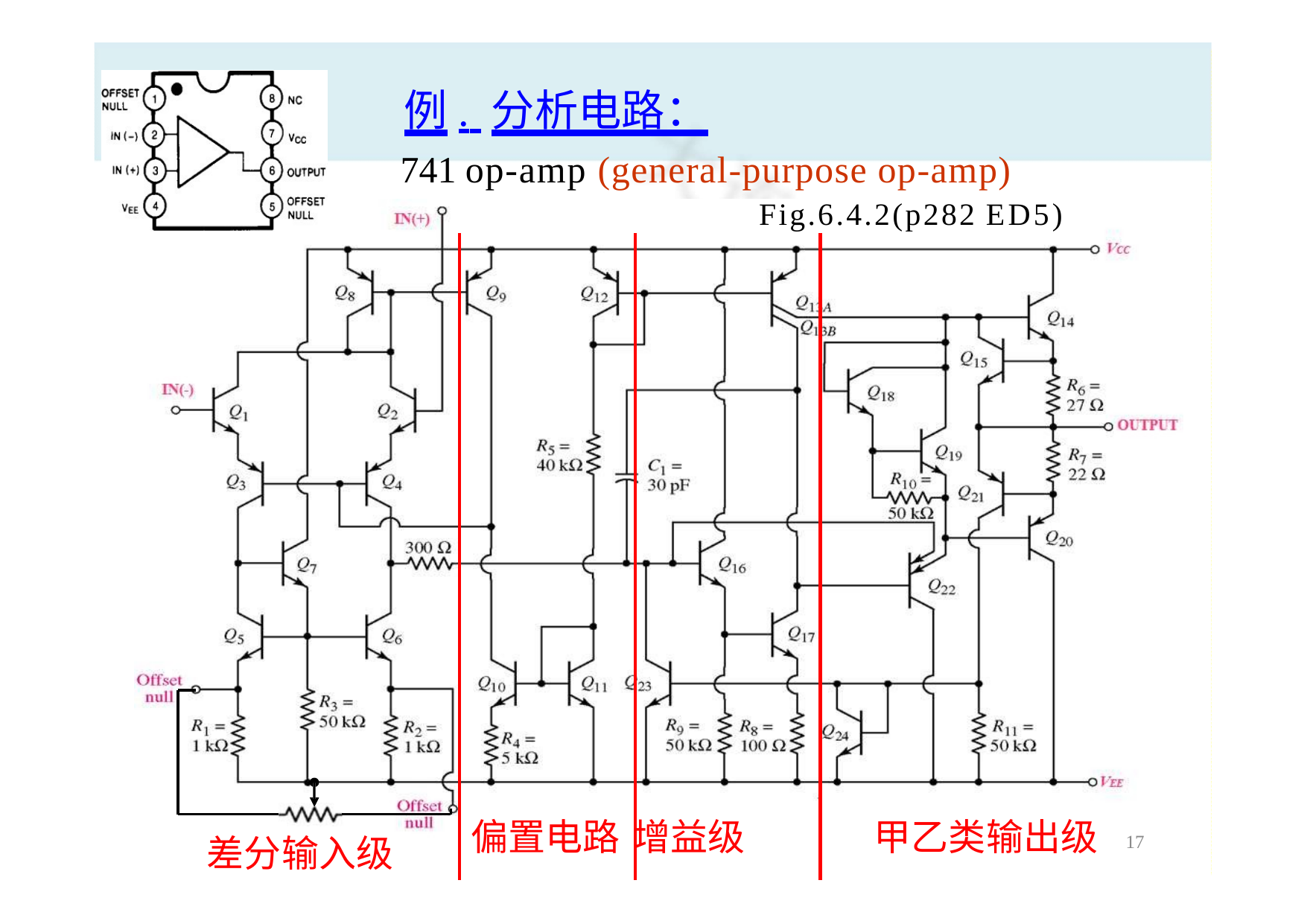

# 例. 分析电路：
741 op-amp (general-purpose op-amp)
Fig.6.4.2(p282 ED5)

甲乙类输出级
偏置电路 增益级

差分输入级
17